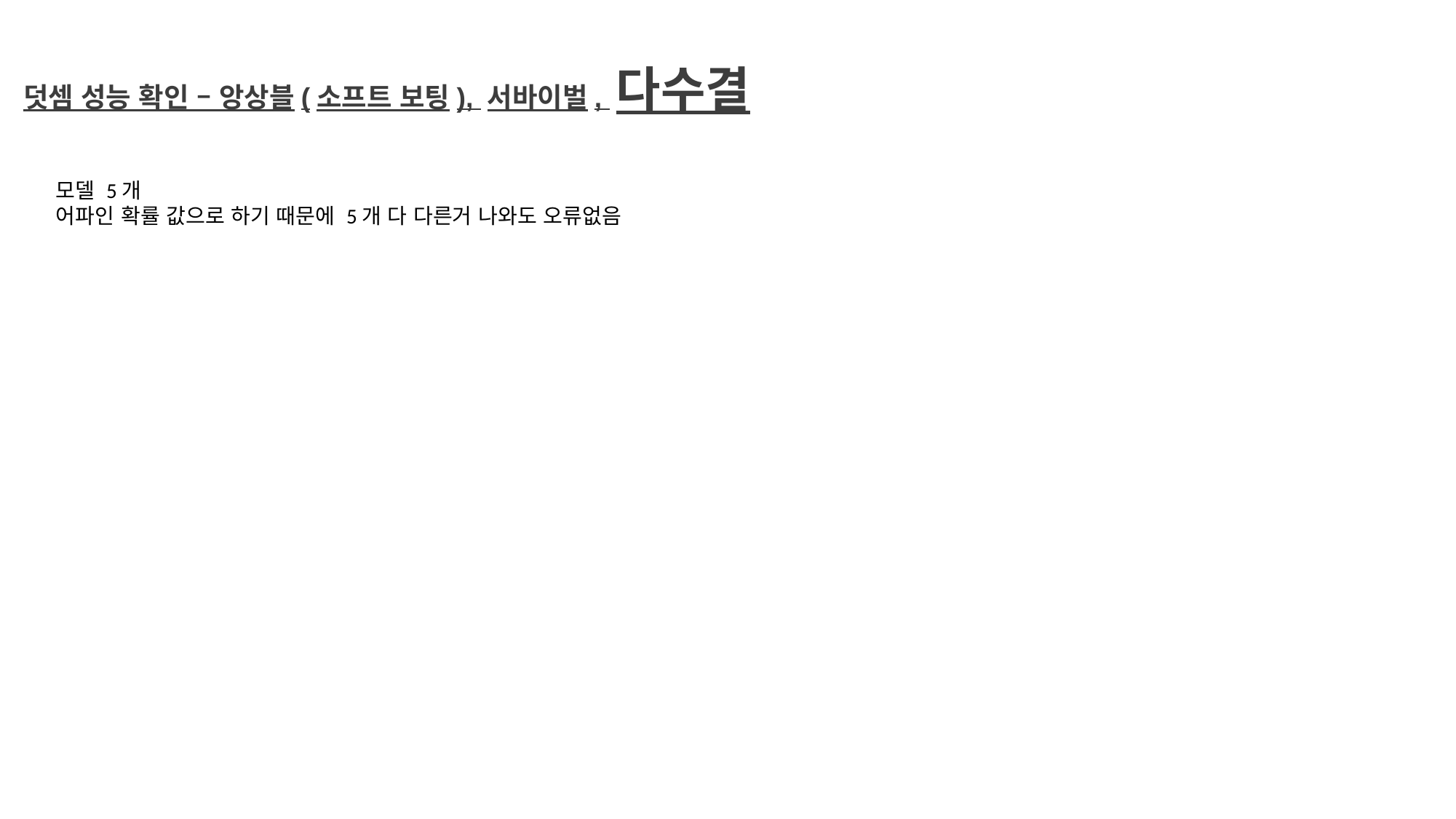

덧셈 성능 확인 – 앙상블(소프트 보팅), 서바이벌, 다수결
모델 5개
어파인 확률 값으로 하기 때문에 5개 다 다른거 나와도 오류없음